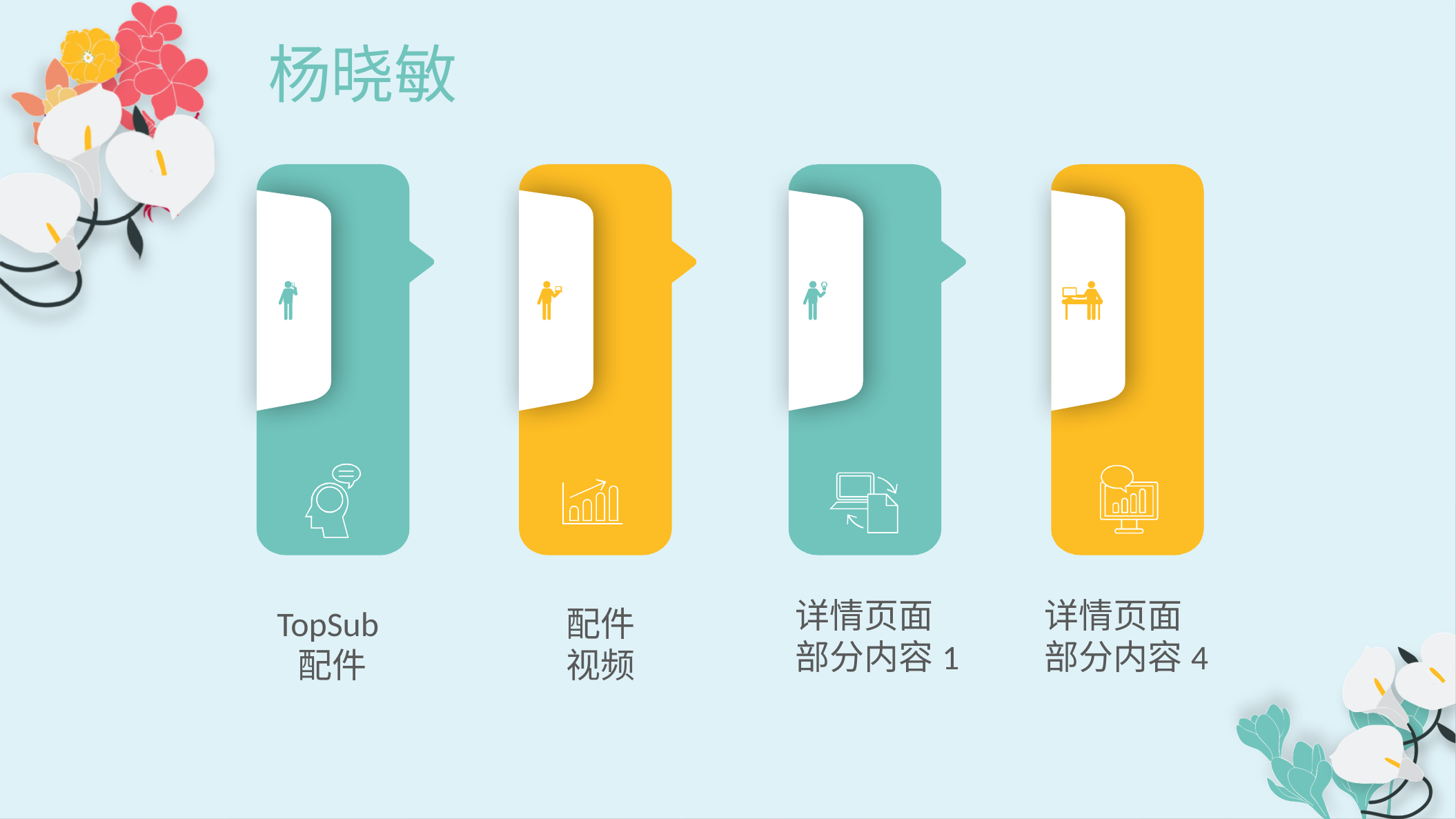

杨晓敏

详情页面
部分内容1
详情页面
部分内容4
配件
视频
TopSub配件